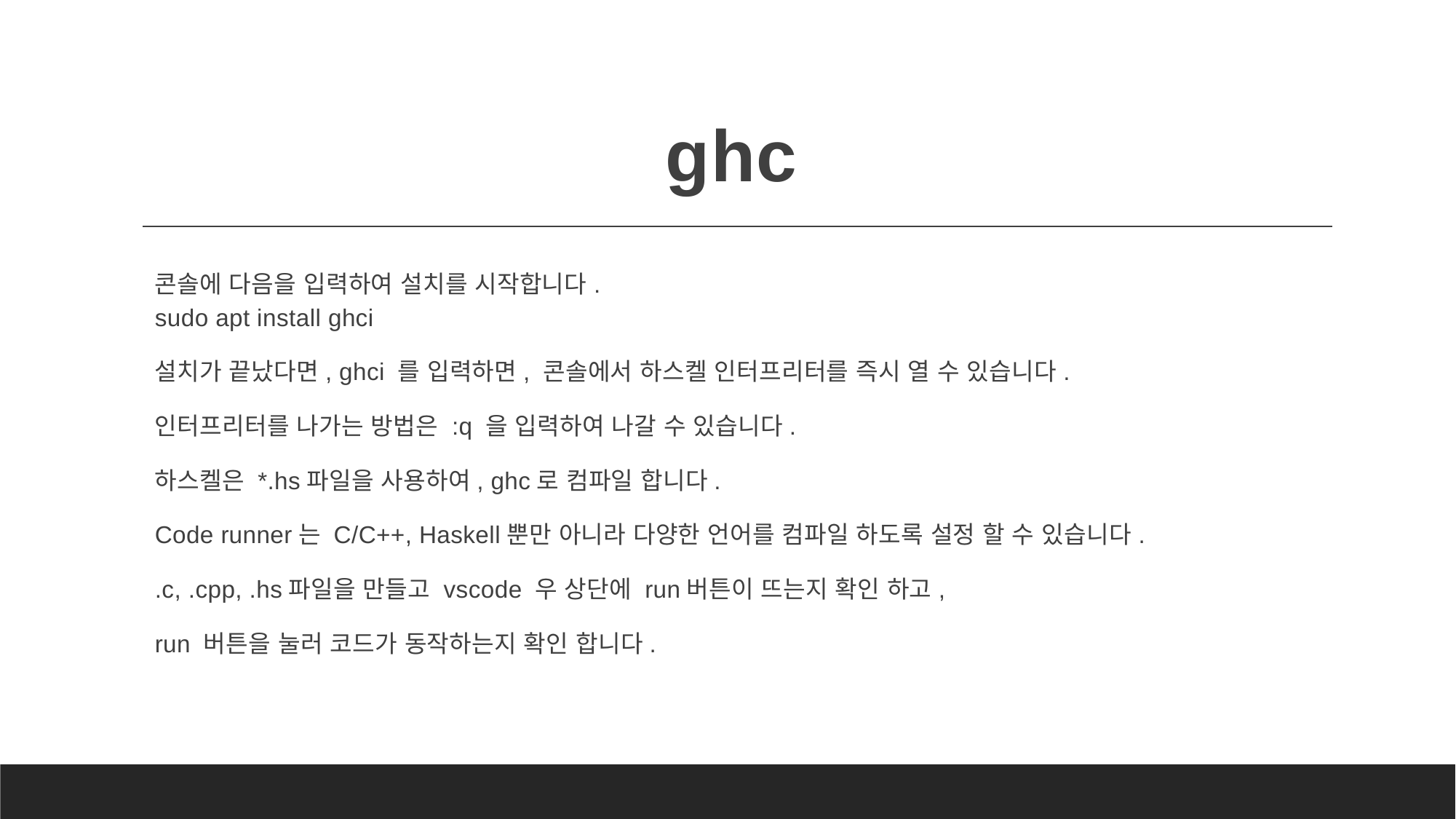

# ghc
콘솔에 다음을 입력하여 설치를 시작합니다.
sudo apt install ghci
설치가 끝났다면, ghci 를 입력하면, 콘솔에서 하스켈 인터프리터를 즉시 열 수 있습니다.
인터프리터를 나가는 방법은 :q 을 입력하여 나갈 수 있습니다.
하스켈은 *.hs파일을 사용하여, ghc로 컴파일 합니다.
Code runner는 C/C++, Haskell뿐만 아니라 다양한 언어를 컴파일 하도록 설정 할 수 있습니다.
.c, .cpp, .hs파일을 만들고 vscode 우 상단에 run버튼이 뜨는지 확인 하고,
run 버튼을 눌러 코드가 동작하는지 확인 합니다.